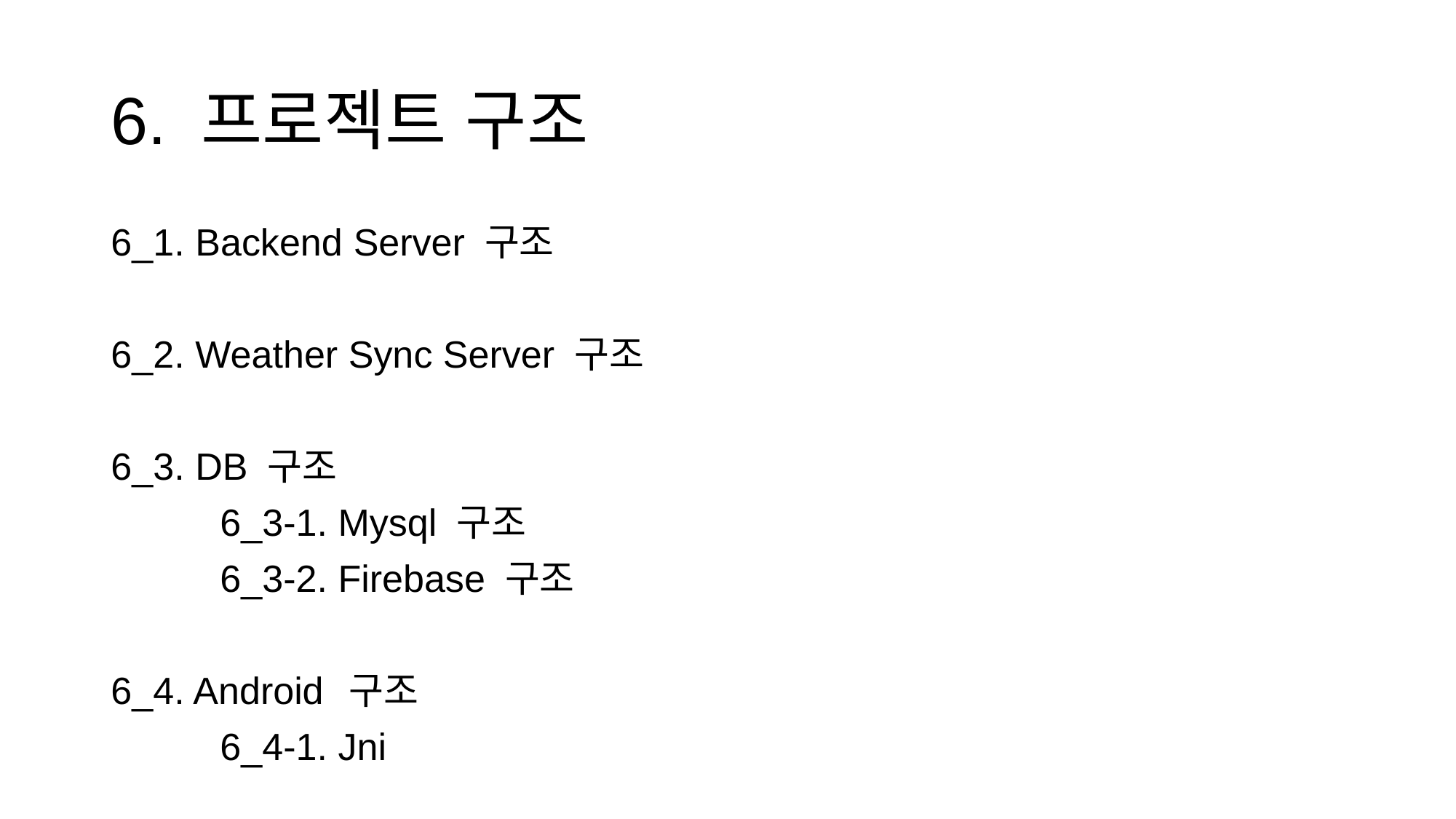

# 6. 프로젝트 구조
6_1. Backend Server 구조

6_2. Weather Sync Server 구조

6_3. DB 구조
	6_3-1. Mysql 구조
	6_3-2. Firebase 구조

6_4. Android	 구조
	6_4-1. Jni